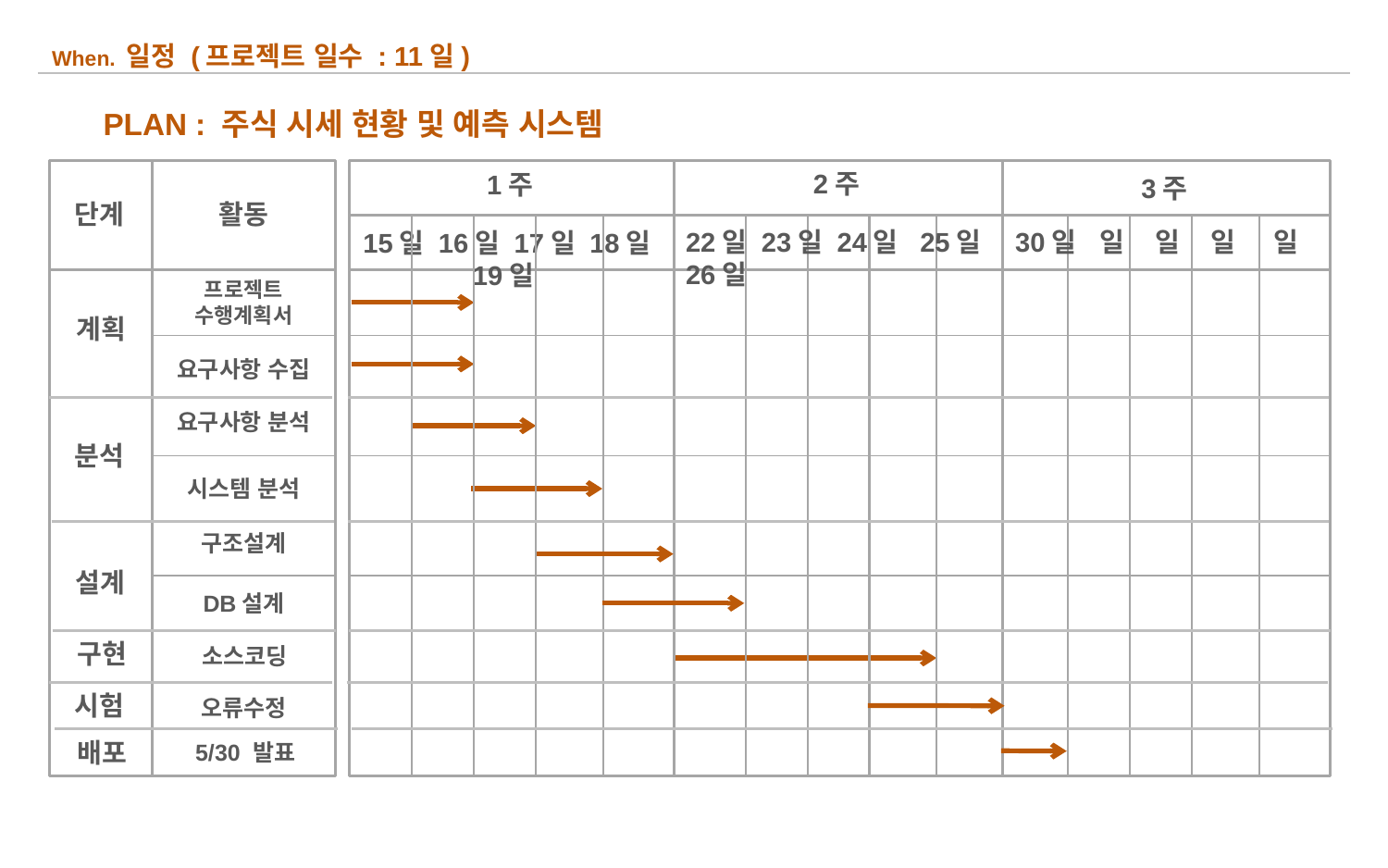

When. 일정 (프로젝트 일수 : 11일)
PLAN : 주식 시세 현황 및 예측 시스템
2주

1주

3주
단계
활동

22일 23일 24일  25일 26일
 30일   일    일    일     일
  15일 16일 17일 18일  19일

프로젝트
수행계획서

계획
요구사항 수집
요구사항 분석
분석
시스템 분석
구조설계
설계
DB설계
구현
소스코딩
시험
오류수정
배포
5/30 발표